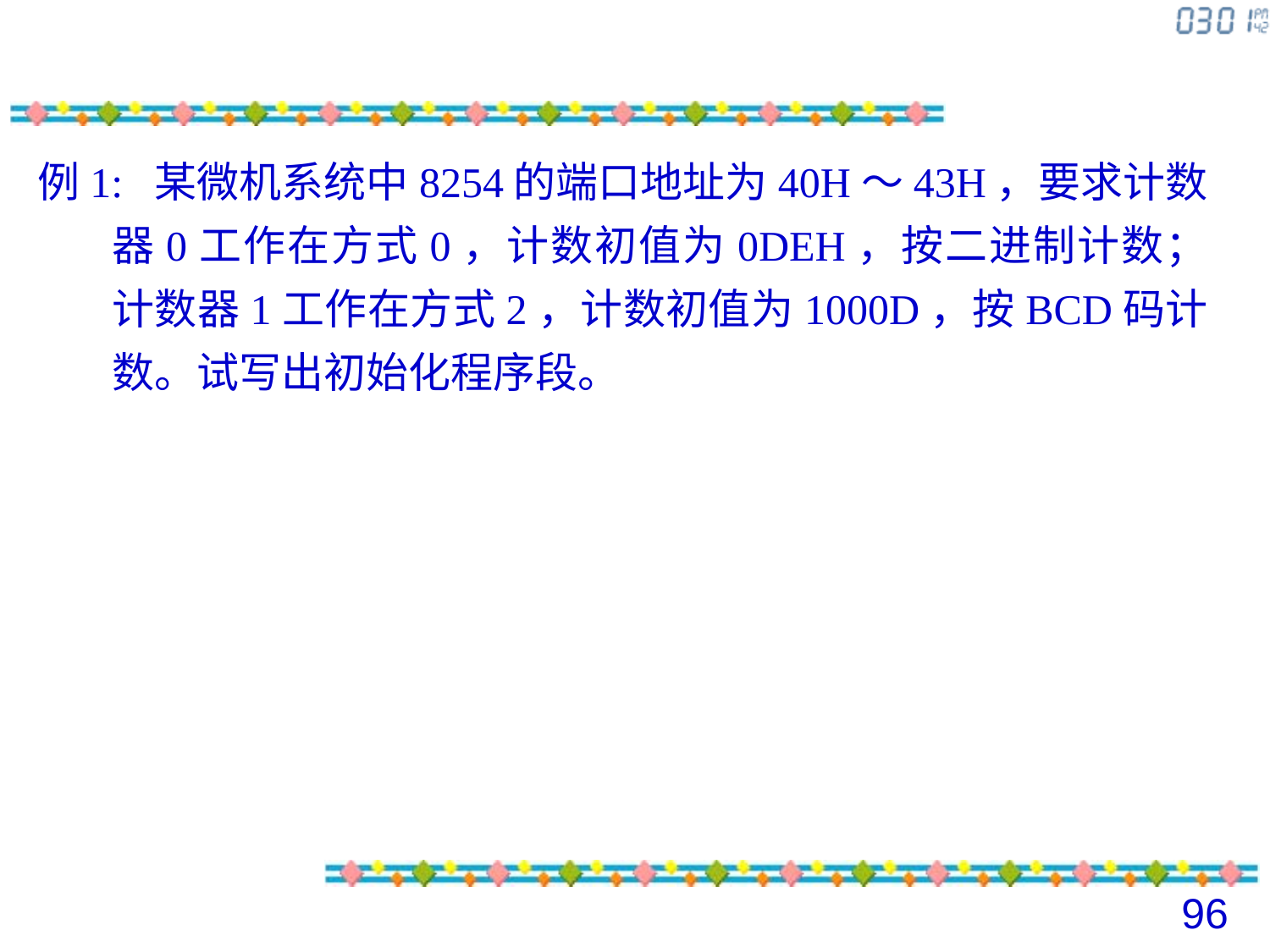

例1:  某微机系统中8254的端口地址为40H～43H，要求计数器0工作在方式0，计数初值为0DEH，按二进制计数；计数器1工作在方式2，计数初值为1000D，按BCD码计数。试写出初始化程序段。